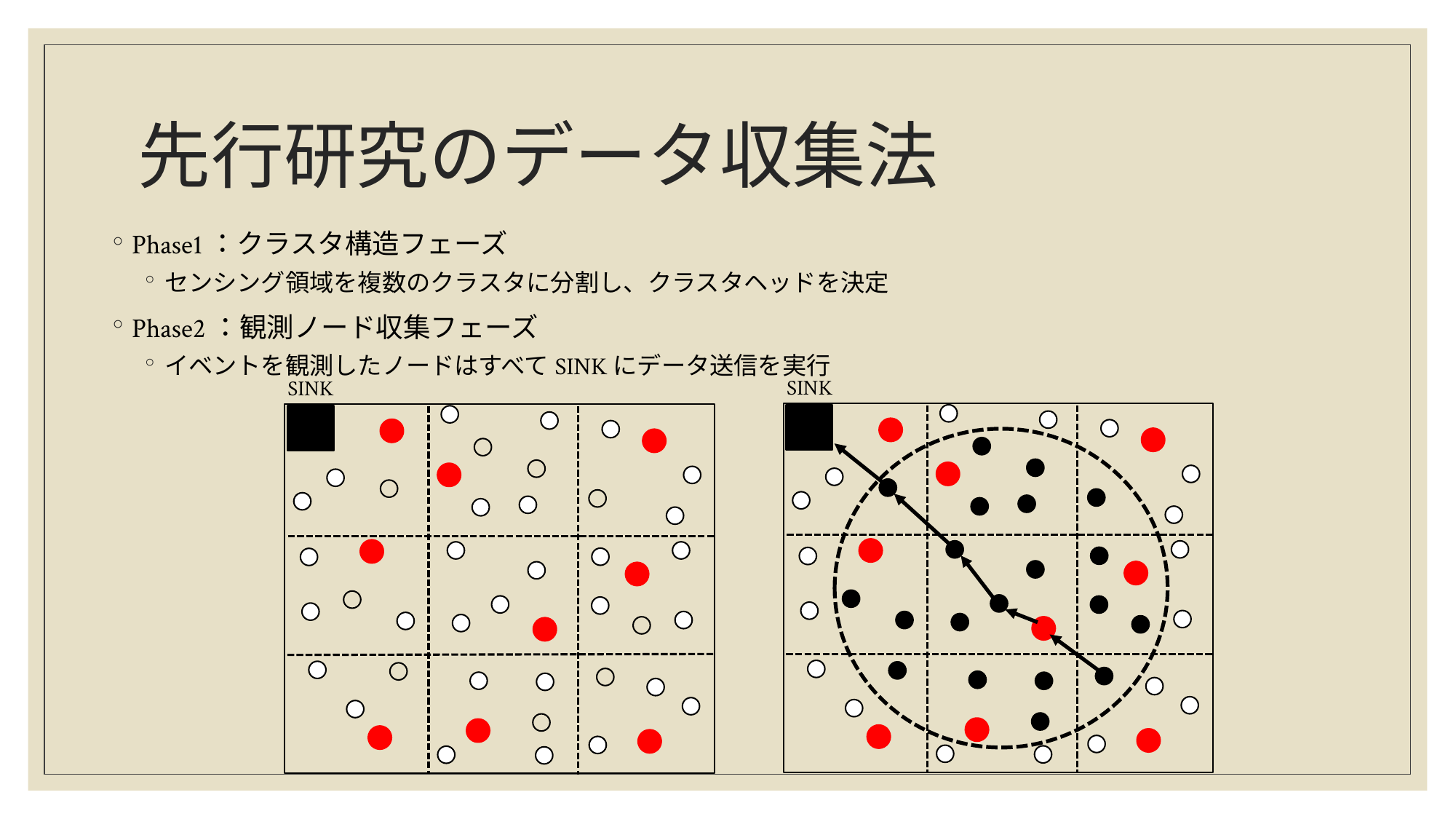

# 先行研究のデータ収集法
Phase1：クラスタ構造フェーズ
センシング領域を複数のクラスタに分割し、クラスタヘッドを決定
Phase2：観測ノード収集フェーズ
イベントを観測したノードはすべてSINKにデータ送信を実行
SINK

SINK